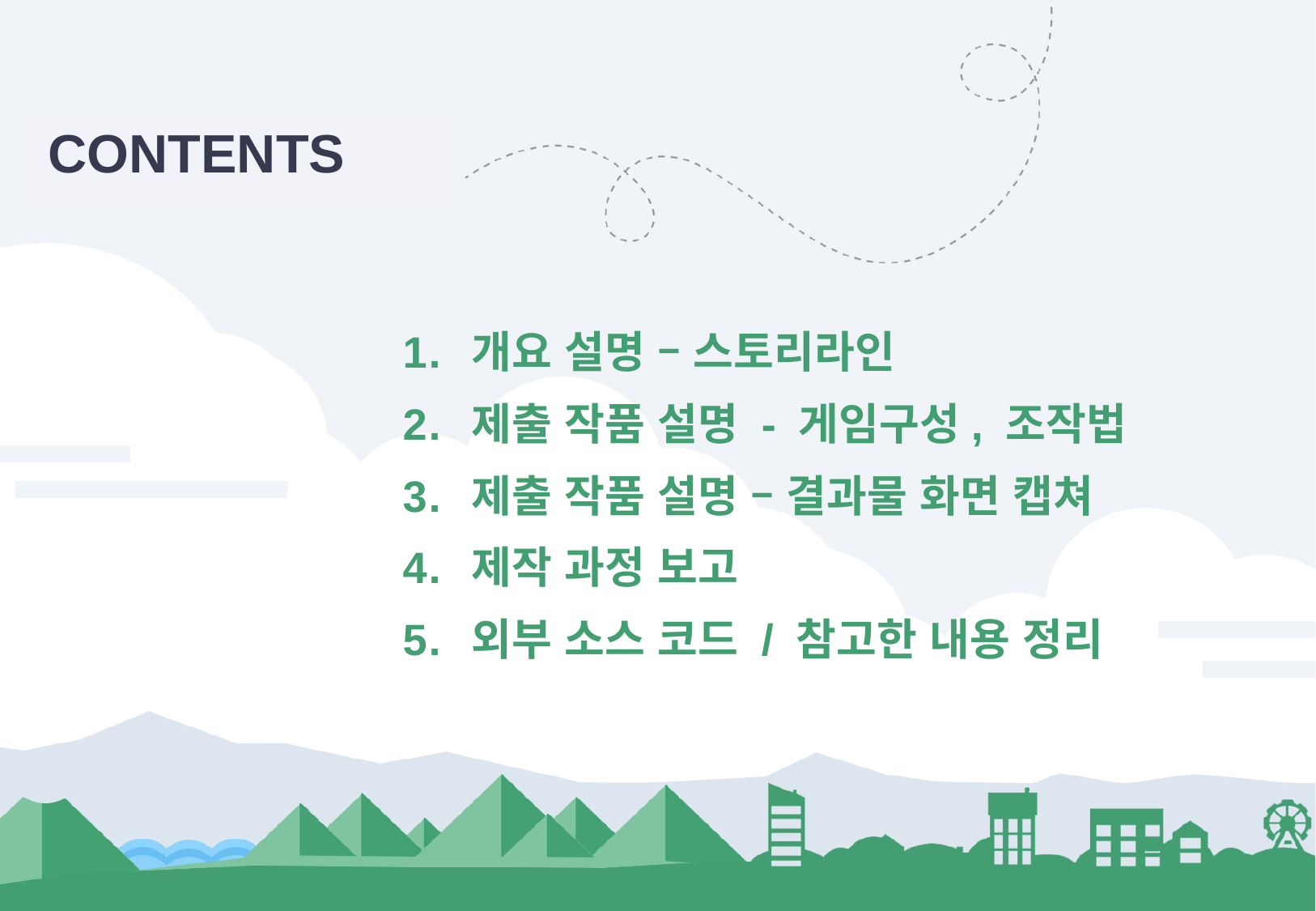

CONTENTS
개요 설명 – 스토리라인
제출 작품 설명 - 게임구성, 조작법
제출 작품 설명 – 결과물 화면 캡쳐
제작 과정 보고
외부 소스 코드 / 참고한 내용 정리